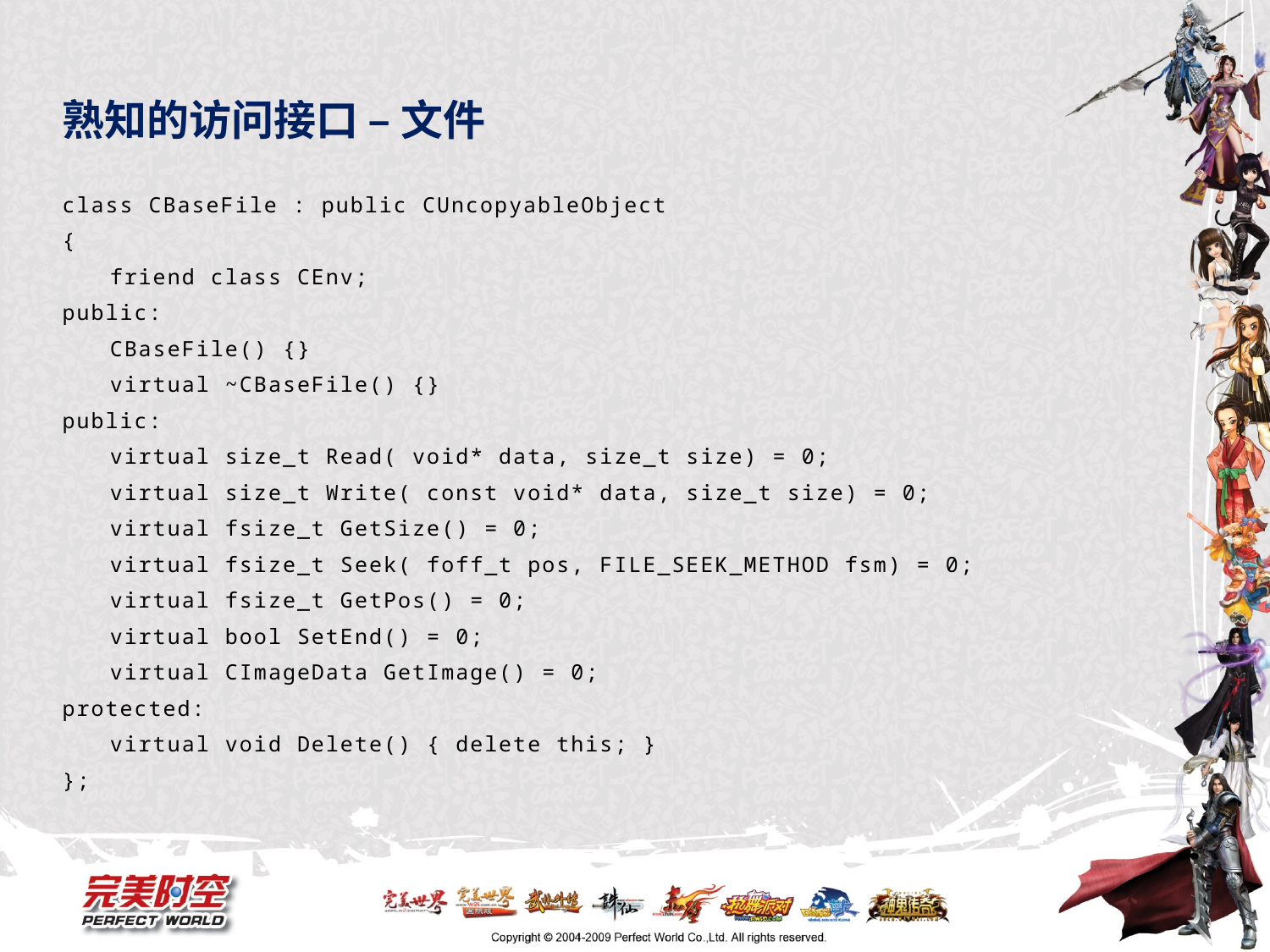

# 熟知的访问接口 – 文件
class CBaseFile : public CUncopyableObject
{
	friend class CEnv;
public:
	CBaseFile() {}
	virtual ~CBaseFile() {}
public:
	virtual size_t Read( void* data, size_t size) = 0;
	virtual size_t Write( const void* data, size_t size) = 0;
	virtual fsize_t GetSize() = 0;
	virtual fsize_t Seek( foff_t pos, FILE_SEEK_METHOD fsm) = 0;
	virtual fsize_t GetPos() = 0;
	virtual bool SetEnd() = 0;
	virtual CImageData GetImage() = 0;
protected:
	virtual void Delete() { delete this; }
};